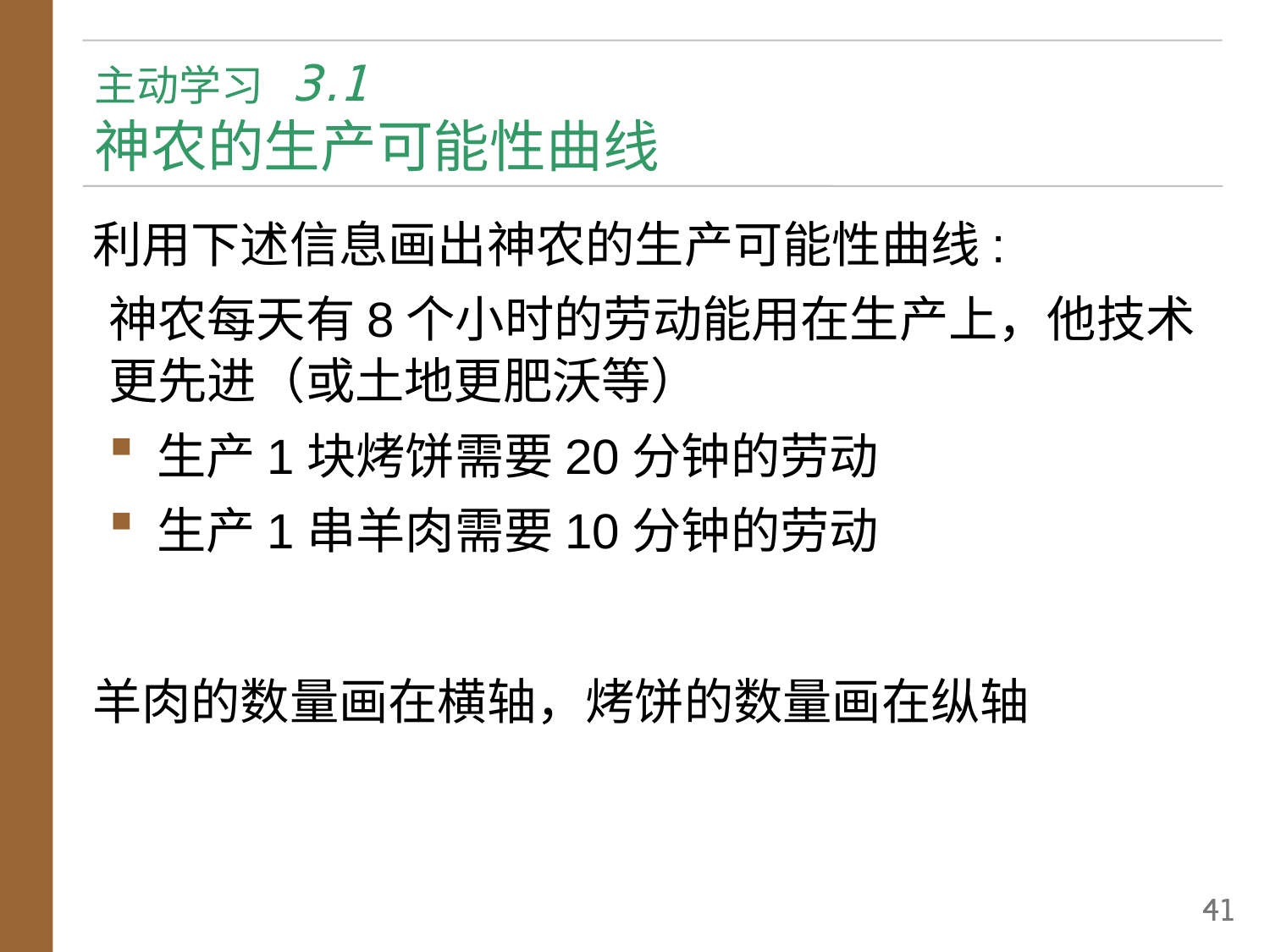

# 主动学习  3.1 神农的生产可能性曲线
利用下述信息画出神农的生产可能性曲线:
神农每天有8个小时的劳动能用在生产上，他技术更先进（或土地更肥沃等）
生产1块烤饼需要20分钟的劳动
生产1串羊肉需要10分钟的劳动

羊肉的数量画在横轴，烤饼的数量画在纵轴
41